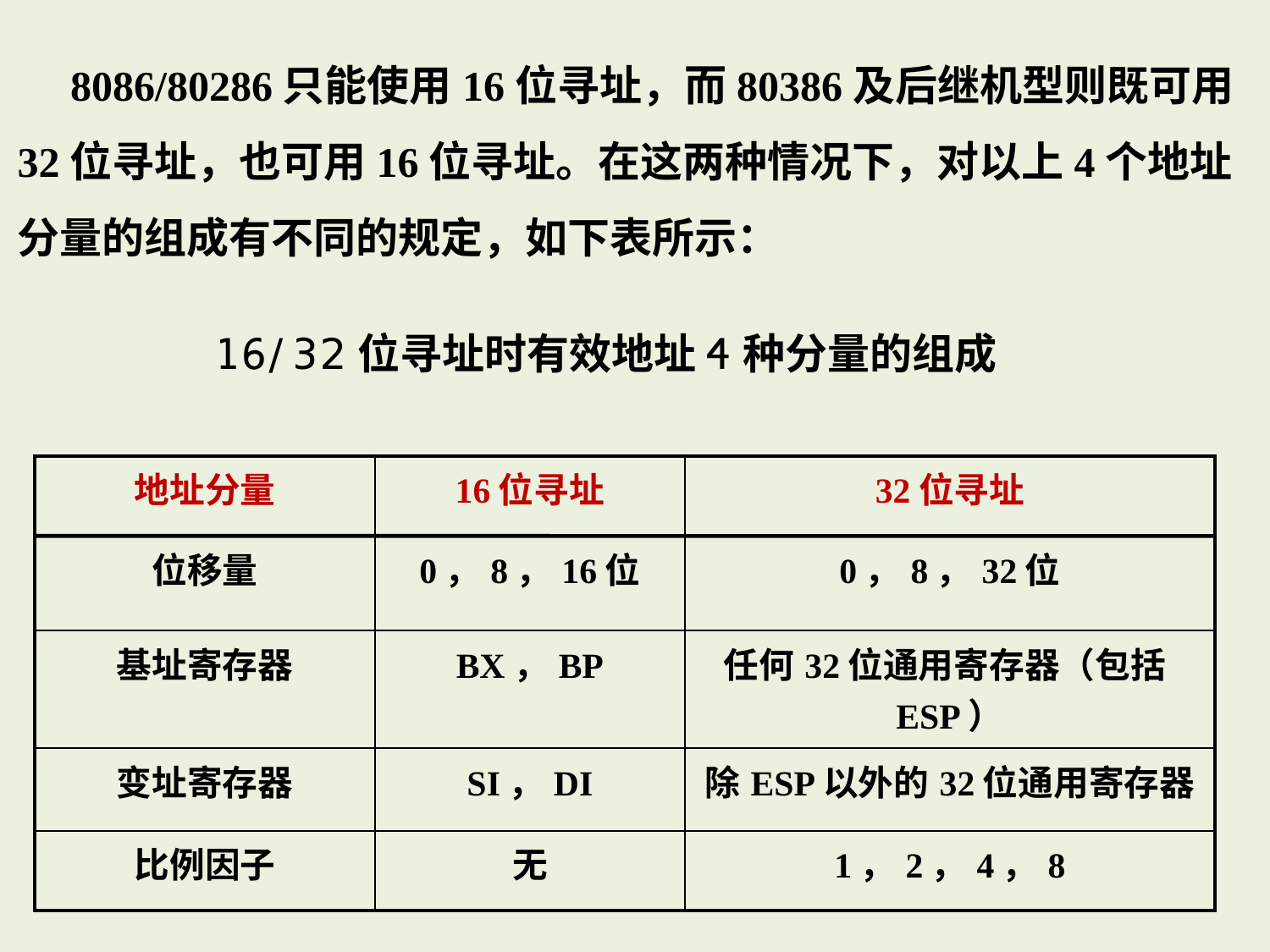

8086/80286只能使用16位寻址，而80386及后继机型则既可用32位寻址，也可用16位寻址。在这两种情况下，对以上4个地址分量的组成有不同的规定，如下表所示：
16/32位寻址时有效地址4种分量的组成
| 地址分量 | 16位寻址 | 32位寻址 |
| --- | --- | --- |
| 位移量 | 0，8，16位 | 0，8，32位 |
| 基址寄存器 | BX，BP | 任何32位通用寄存器（包括ESP） |
| 变址寄存器 | SI，DI | 除ESP以外的32位通用寄存器 |
| 比例因子 | 无 | 1，2，4，8 |

84